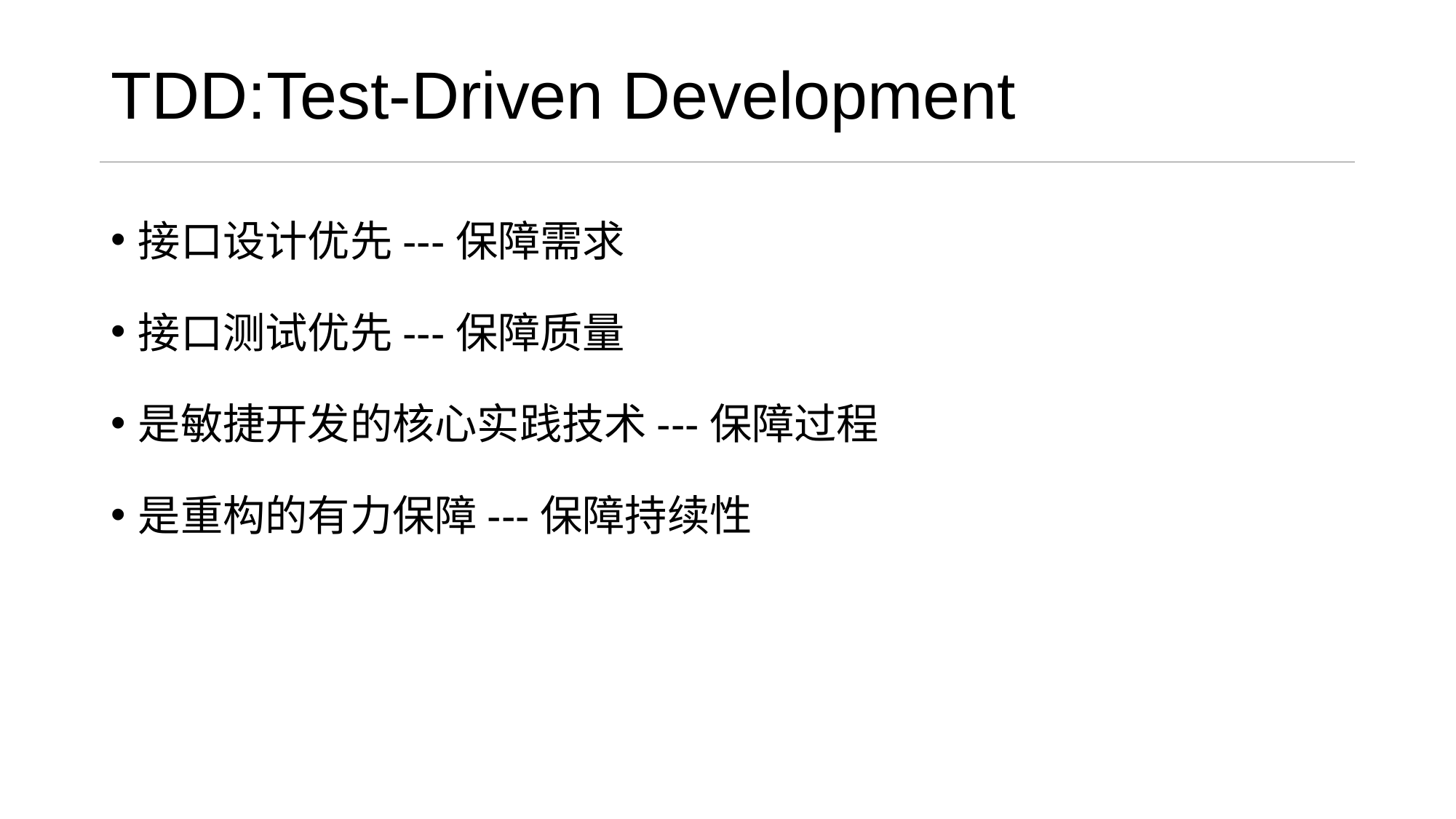

# TDD:Test-Driven Development
接口设计优先---保障需求
接口测试优先---保障质量
是敏捷开发的核心实践技术---保障过程
是重构的有力保障---保障持续性